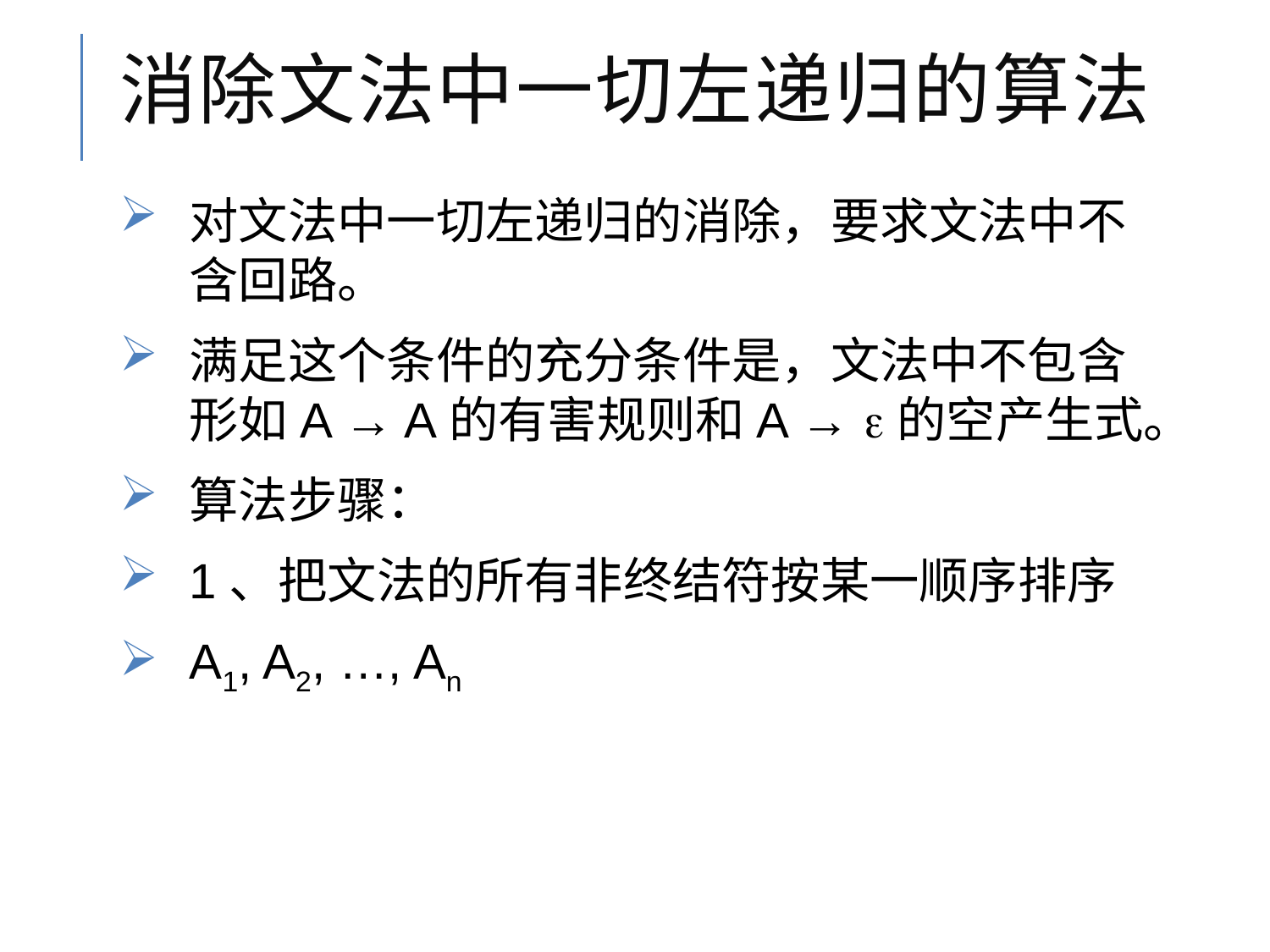

# 消除文法中一切左递归的算法
对文法中一切左递归的消除，要求文法中不含回路。
满足这个条件的充分条件是，文法中不包含形如A → A的有害规则和A → ε的空产生式。
算法步骤：
1、把文法的所有非终结符按某一顺序排序
A1, A2, …, An
23